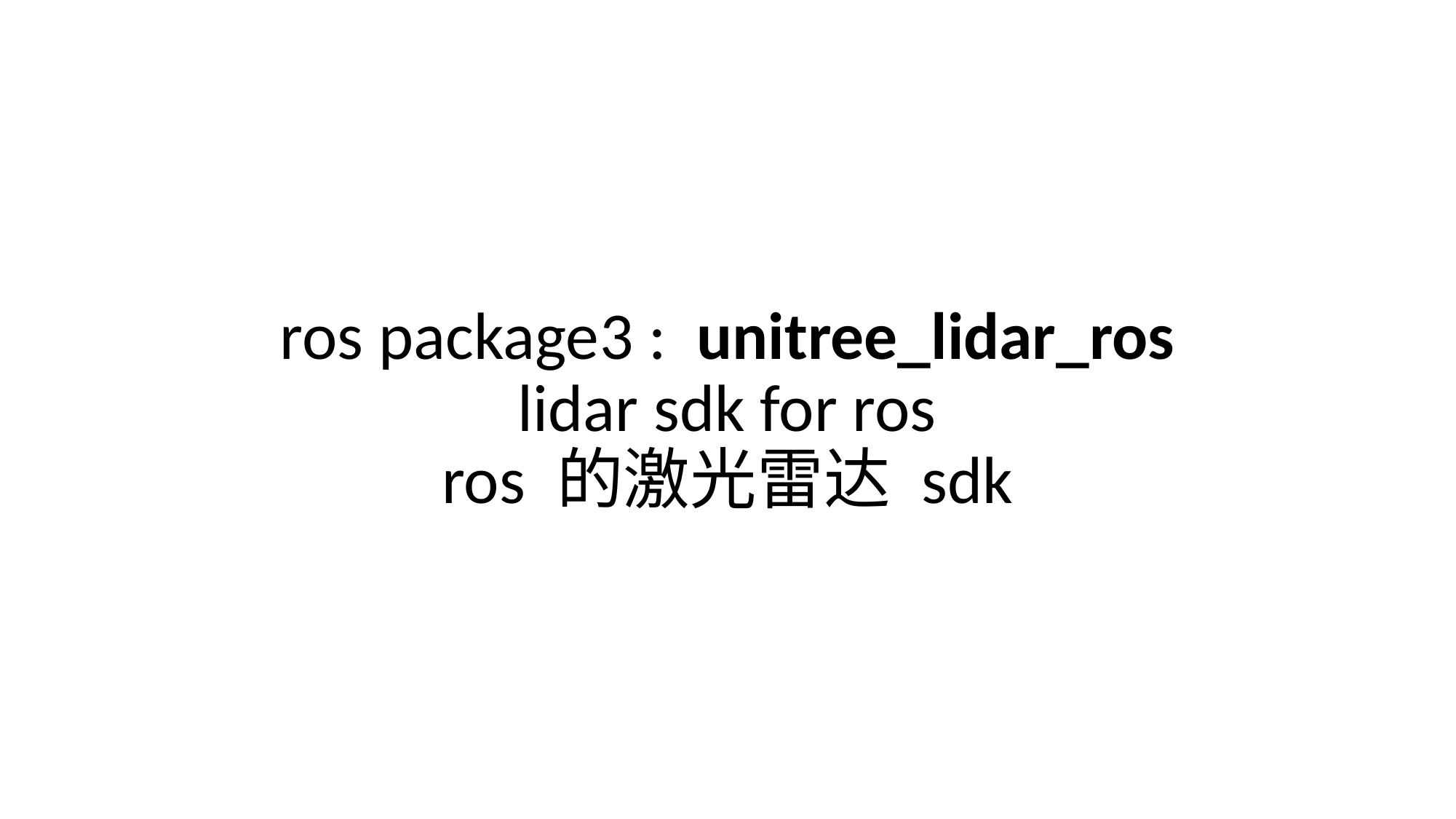

# ros package3 :  unitree_lidar_ros lidar sdk for ros ros 的激光雷达 sdk